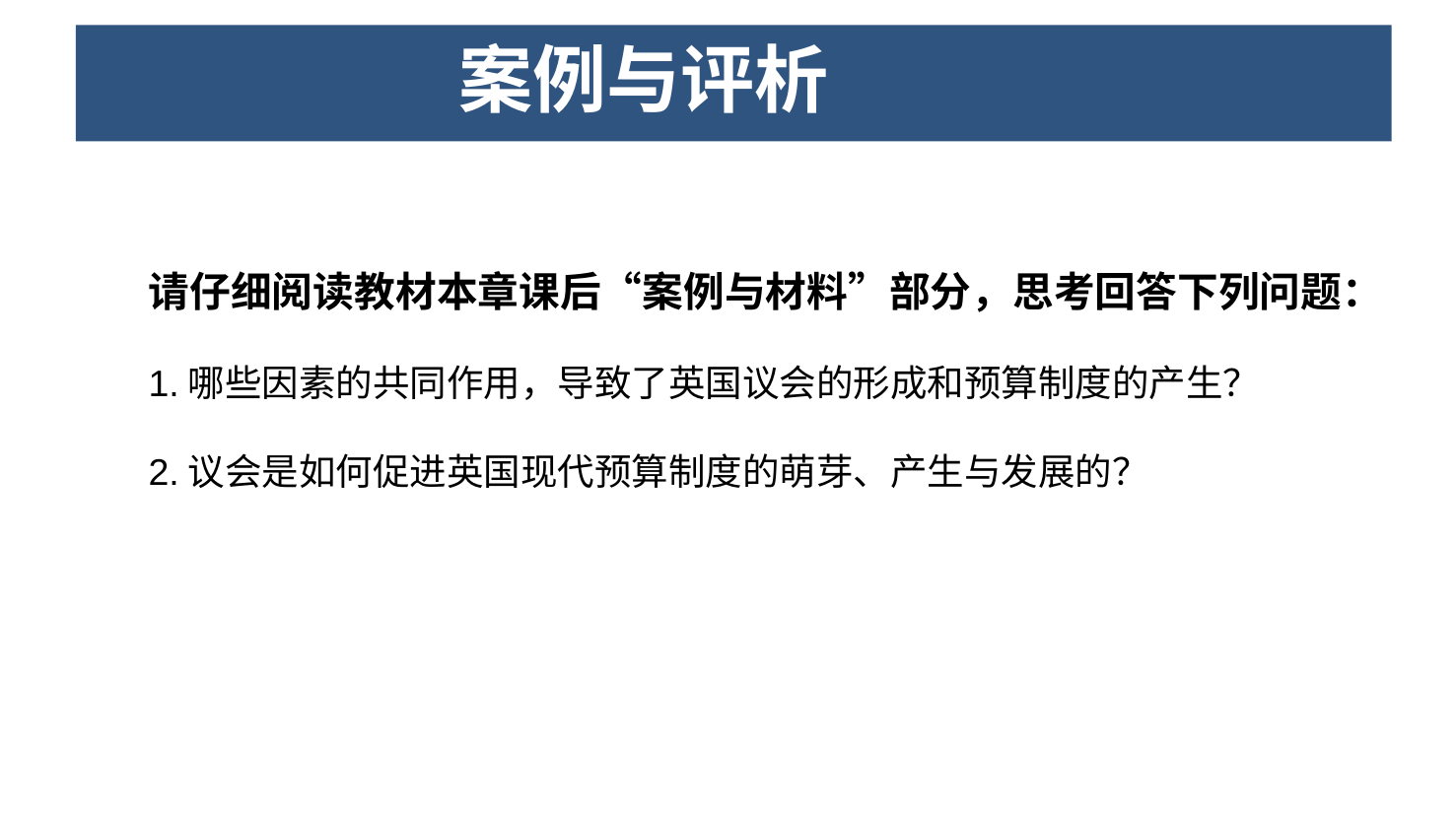

案例与评析
请仔细阅读教材本章课后“案例与材料”部分，思考回答下列问题：
1.哪些因素的共同作用，导致了英国议会的形成和预算制度的产生？
2.议会是如何促进英国现代预算制度的萌芽、产生与发展的？
20%
60%
90%